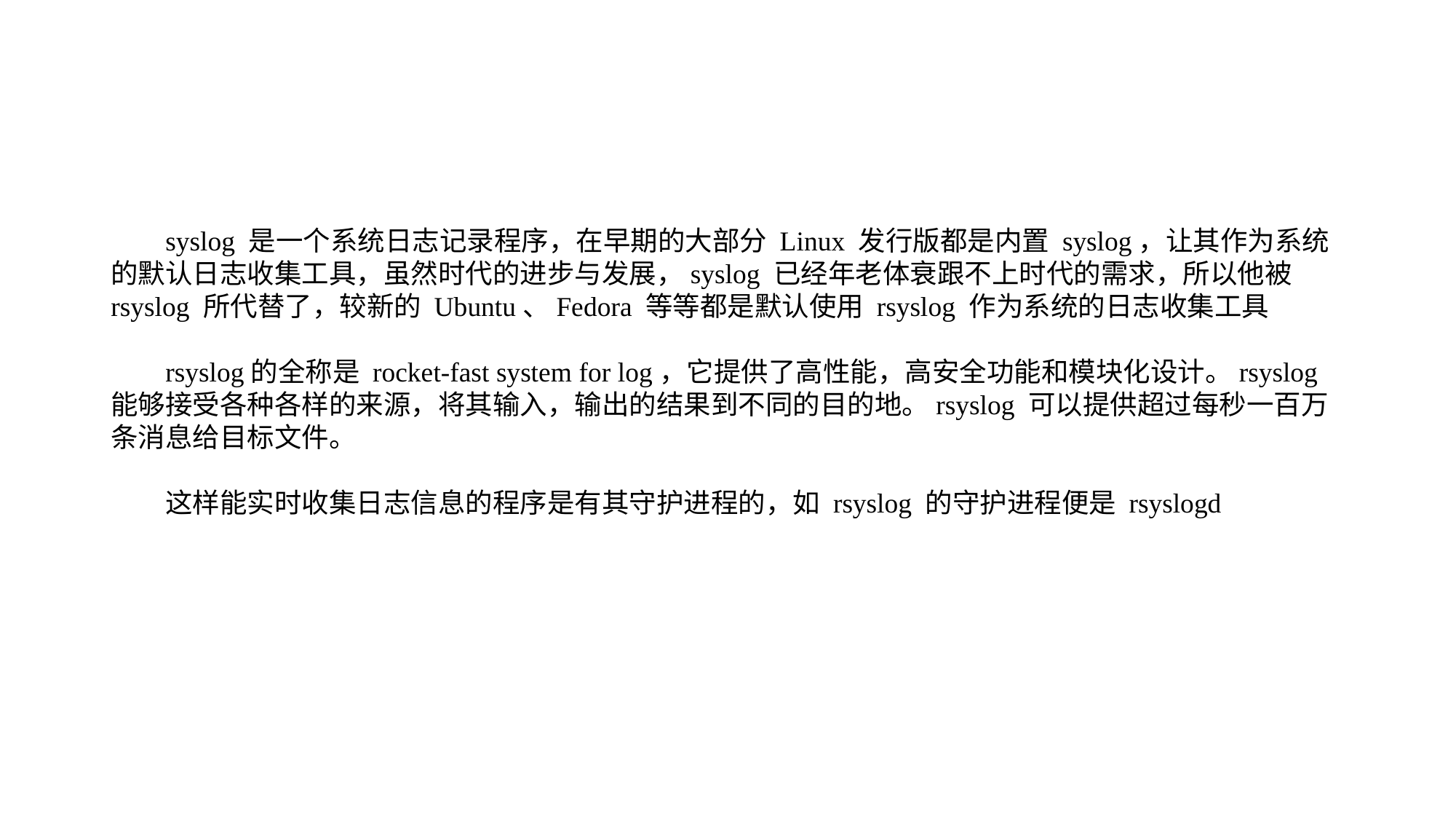

#
syslog 是一个系统日志记录程序，在早期的大部分 Linux 发行版都是内置 syslog，让其作为系统的默认日志收集工具，虽然时代的进步与发展，syslog 已经年老体衰跟不上时代的需求，所以他被 rsyslog 所代替了，较新的 Ubuntu、Fedora 等等都是默认使用 rsyslog 作为系统的日志收集工具

rsyslog的全称是 rocket-fast system for log，它提供了高性能，高安全功能和模块化设计。rsyslog 能够接受各种各样的来源，将其输入，输出的结果到不同的目的地。rsyslog 可以提供超过每秒一百万条消息给目标文件。

这样能实时收集日志信息的程序是有其守护进程的，如 rsyslog 的守护进程便是 rsyslogd